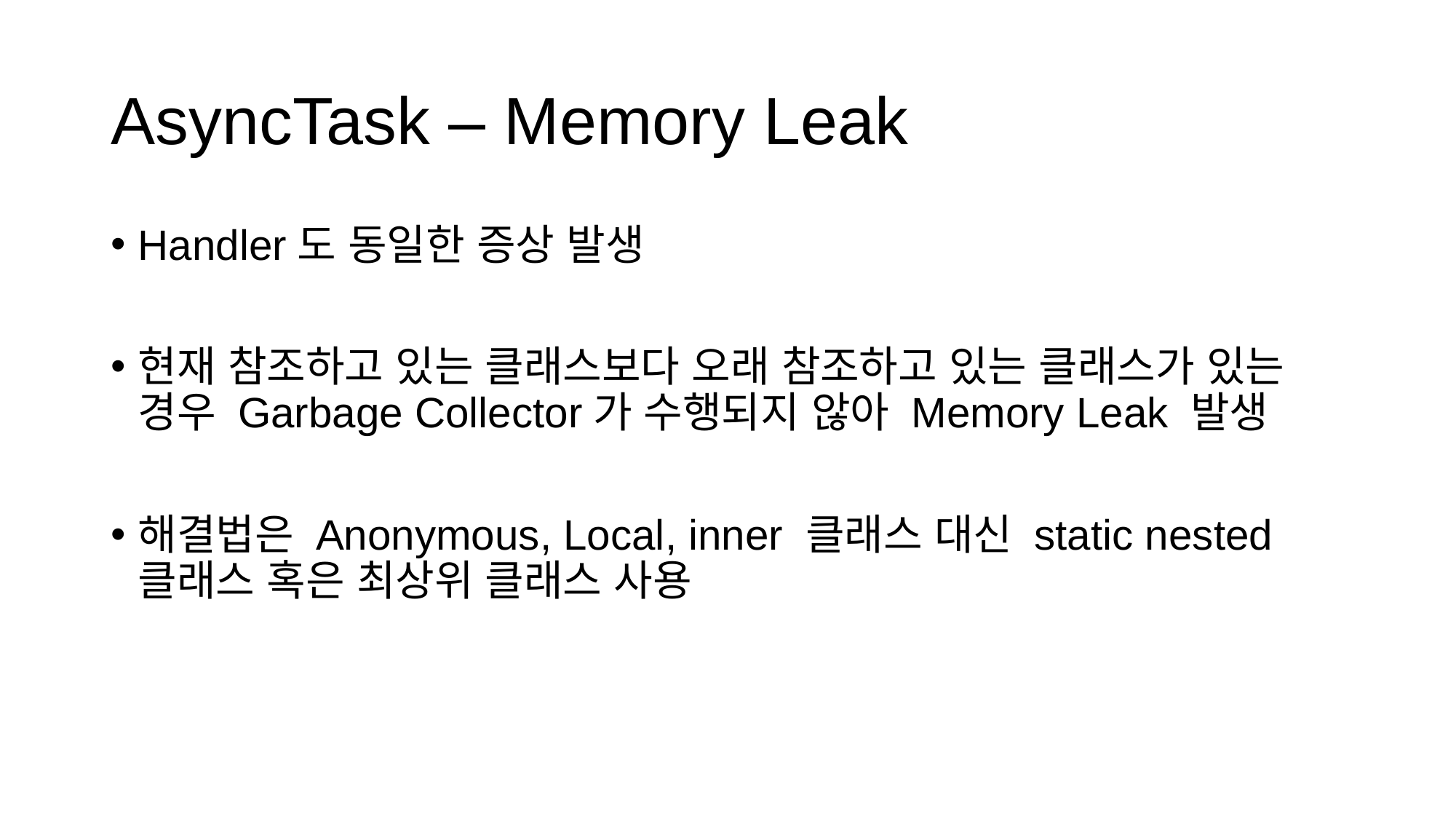

# AsyncTask – Memory Leak
Handler도 동일한 증상 발생

현재 참조하고 있는 클래스보다 오래 참조하고 있는 클래스가 있는 경우 Garbage Collector가 수행되지 않아 Memory Leak 발생

해결법은 Anonymous, Local, inner 클래스 대신 static nested 클래스 혹은 최상위 클래스 사용